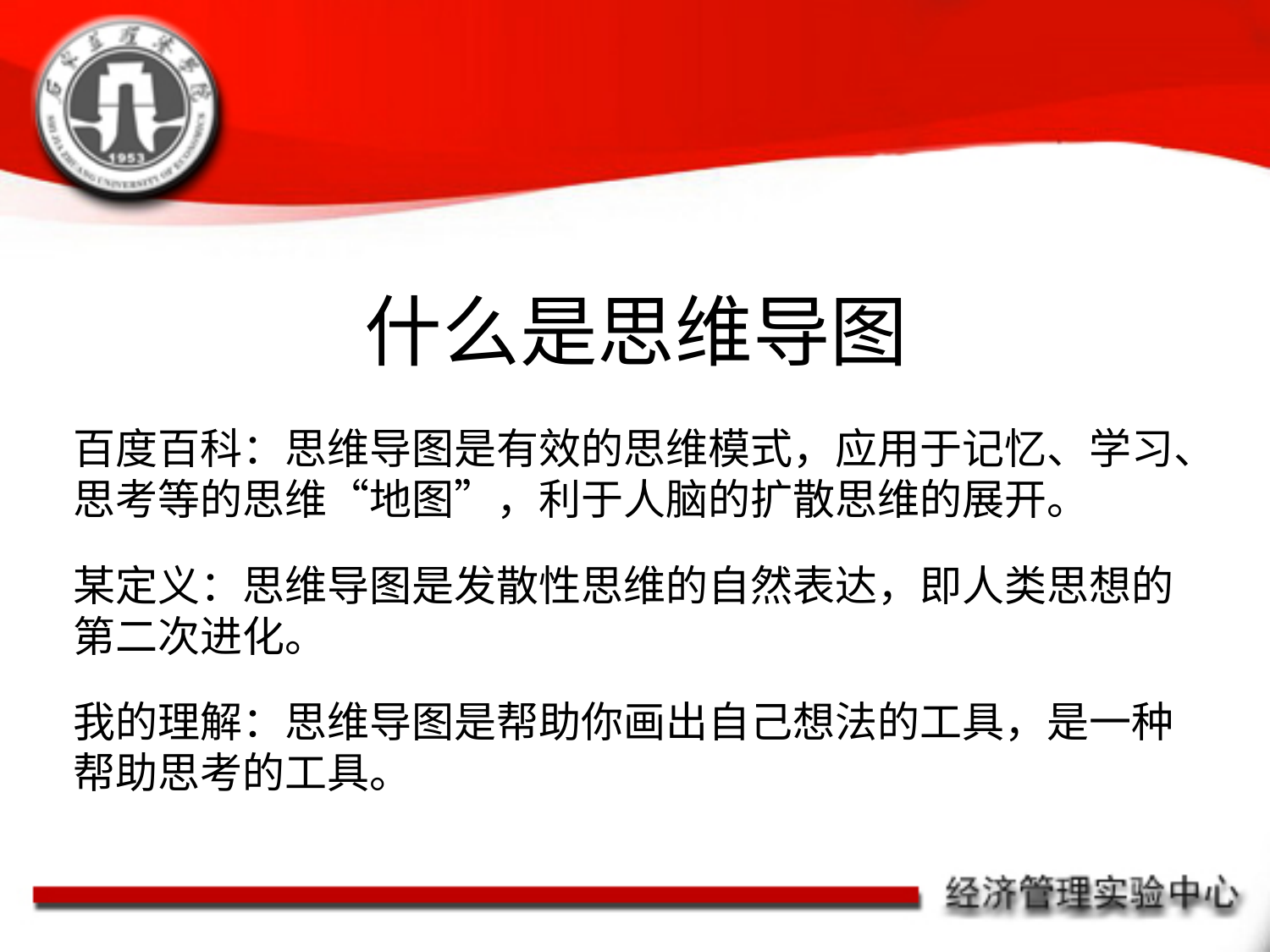

# 什么是思维导图
百度百科：思维导图是有效的思维模式，应用于记忆、学习、
思考等的思维“地图”，利于人脑的扩散思维的展开。
某定义：思维导图是发散性思维的自然表达，即人类思想的
第二次进化。
我的理解：思维导图是帮助你画出自己想法的工具，是一种
帮助思考的工具。